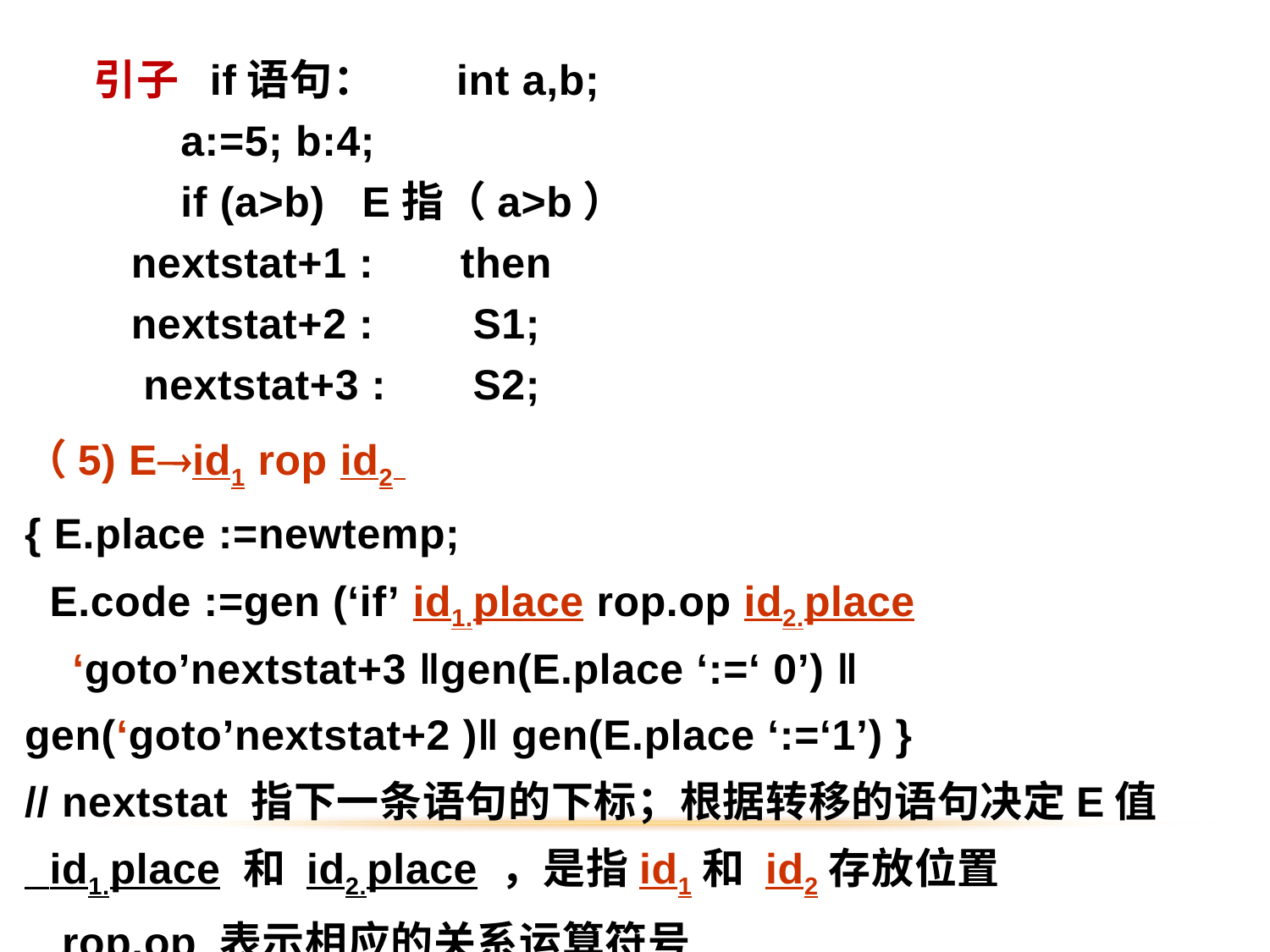

引子  if语句：       int a,b;
       a:=5; b:4;
       if (a>b)   E指（a>b）
   nextstat+1 :       then
   nextstat+2 :        S1;
    nextstat+3 :       S2;
（5) E→id1 rop id2
{ E.place :=newtemp;
  E.code :=gen (‘if’ id1.place rop.op id2.place ‘goto’nextstat+3 ‖gen(E.place ‘:=‘ 0’) ‖
gen(‘goto’nextstat+2 )‖ gen(E.place ‘:=‘1’) }
// nextstat 指下一条语句的下标；根据转移的语句决定E值
  id1.place 和 id2.place ，是指id1和 id2存放位置
   rop.op 表示相应的关系运算符号
45